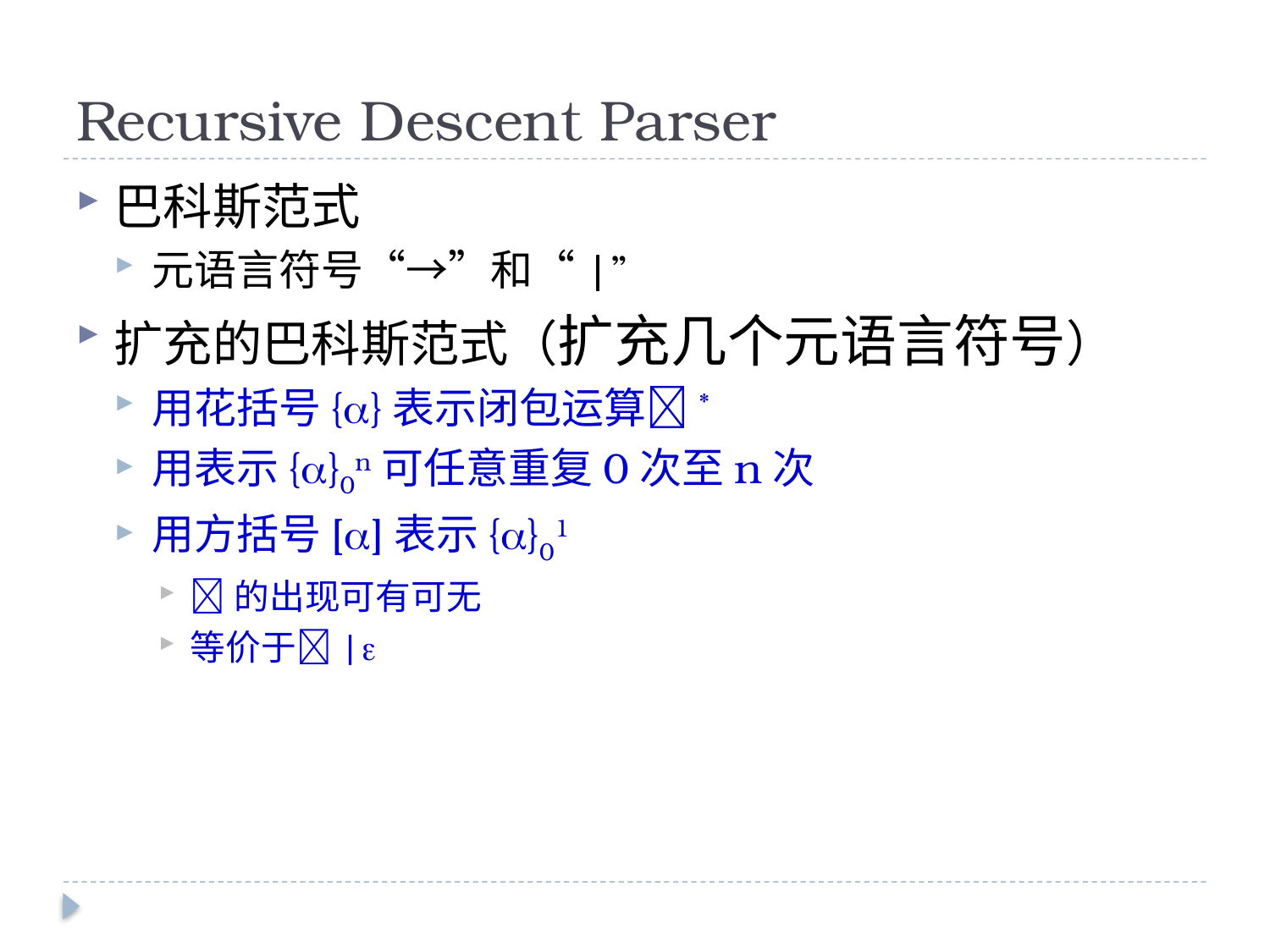

# Recursive Descent Parser
巴科斯范式
元语言符号“→”和“|”
扩充的巴科斯范式（扩充几个元语言符号）
用花括号{α}表示闭包运算α*
用表示{α}0n可任意重复0次至n次
用方括号[α]表示{α}01
α的出现可有可无
等价于α|ε

36